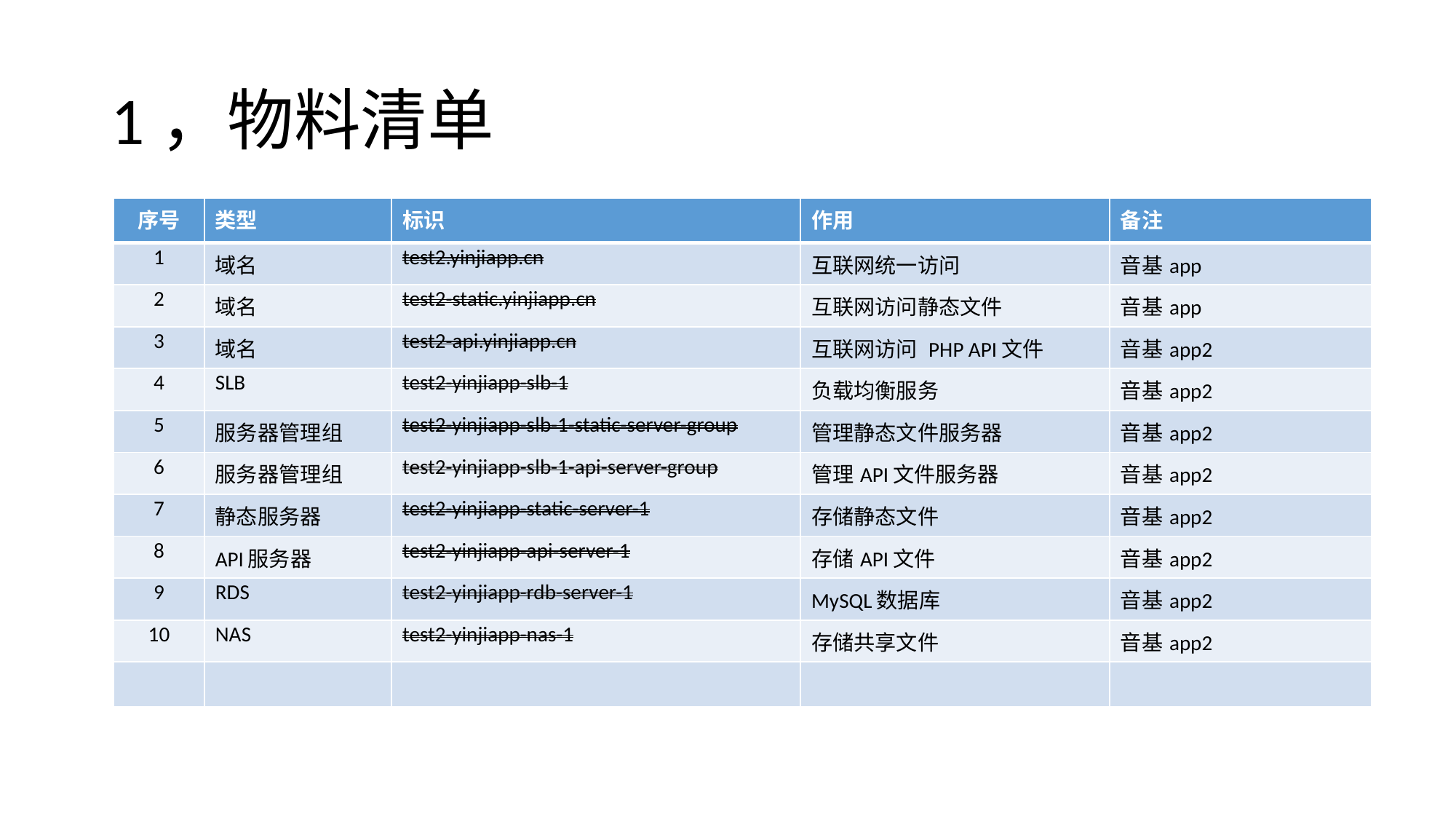

# 1，物料清单
| 序号 | 类型 | 标识 | 作用 | 备注 |
| --- | --- | --- | --- | --- |
| 1 | 域名 | test2.yinjiapp.cn | 互联网统一访问 | 音基app |
| 2 | 域名 | test2-static.yinjiapp.cn | 互联网访问静态文件 | 音基app |
| 3 | 域名 | test2-api.yinjiapp.cn | 互联网访问 PHP API文件 | 音基app2 |
| 4 | SLB | test2-yinjiapp-slb-1 | 负载均衡服务 | 音基app2 |
| 5 | 服务器管理组 | test2-yinjiapp-slb-1-static-server-group | 管理静态文件服务器 | 音基app2 |
| 6 | 服务器管理组 | test2-yinjiapp-slb-1-api-server-group | 管理API文件服务器 | 音基app2 |
| 7 | 静态服务器 | test2-yinjiapp-static-server-1 | 存储静态文件 | 音基app2 |
| 8 | API服务器 | test2-yinjiapp-api-server-1 | 存储API文件 | 音基app2 |
| 9 | RDS | test2-yinjiapp-rdb-server-1 | MySQL数据库 | 音基app2 |
| 10 | NAS | test2-yinjiapp-nas-1 | 存储共享文件 | 音基app2 |
|  |  |  |  |  |